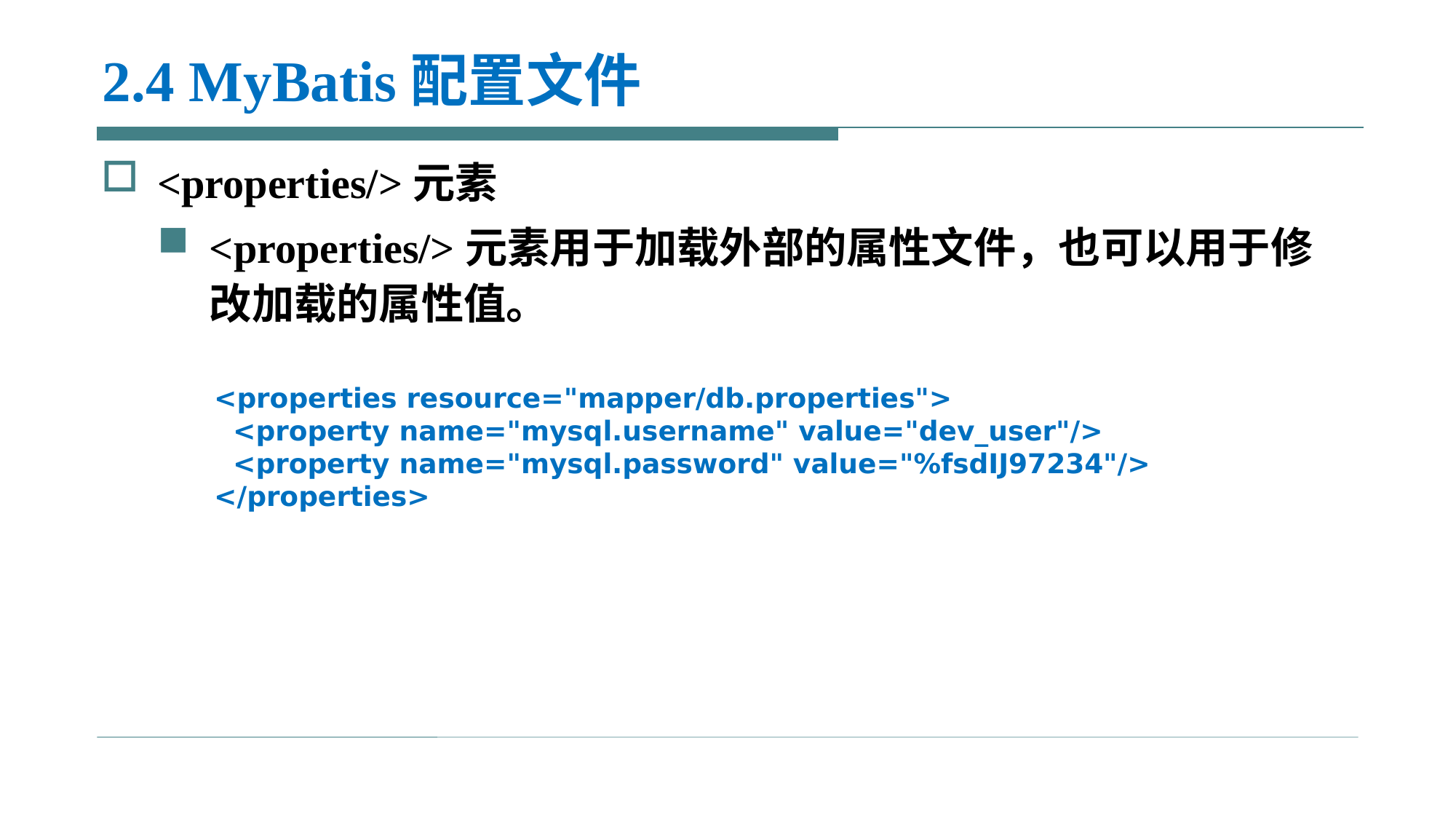

# 2.4 MyBatis配置文件
<properties/>元素
<properties/>元素用于加载外部的属性文件，也可以用于修改加载的属性值。
<properties resource="mapper/db.properties">
  <property name="mysql.username" value="dev_user"/>
  <property name="mysql.password" value="%fsdIJ97234"/>
</properties>
29